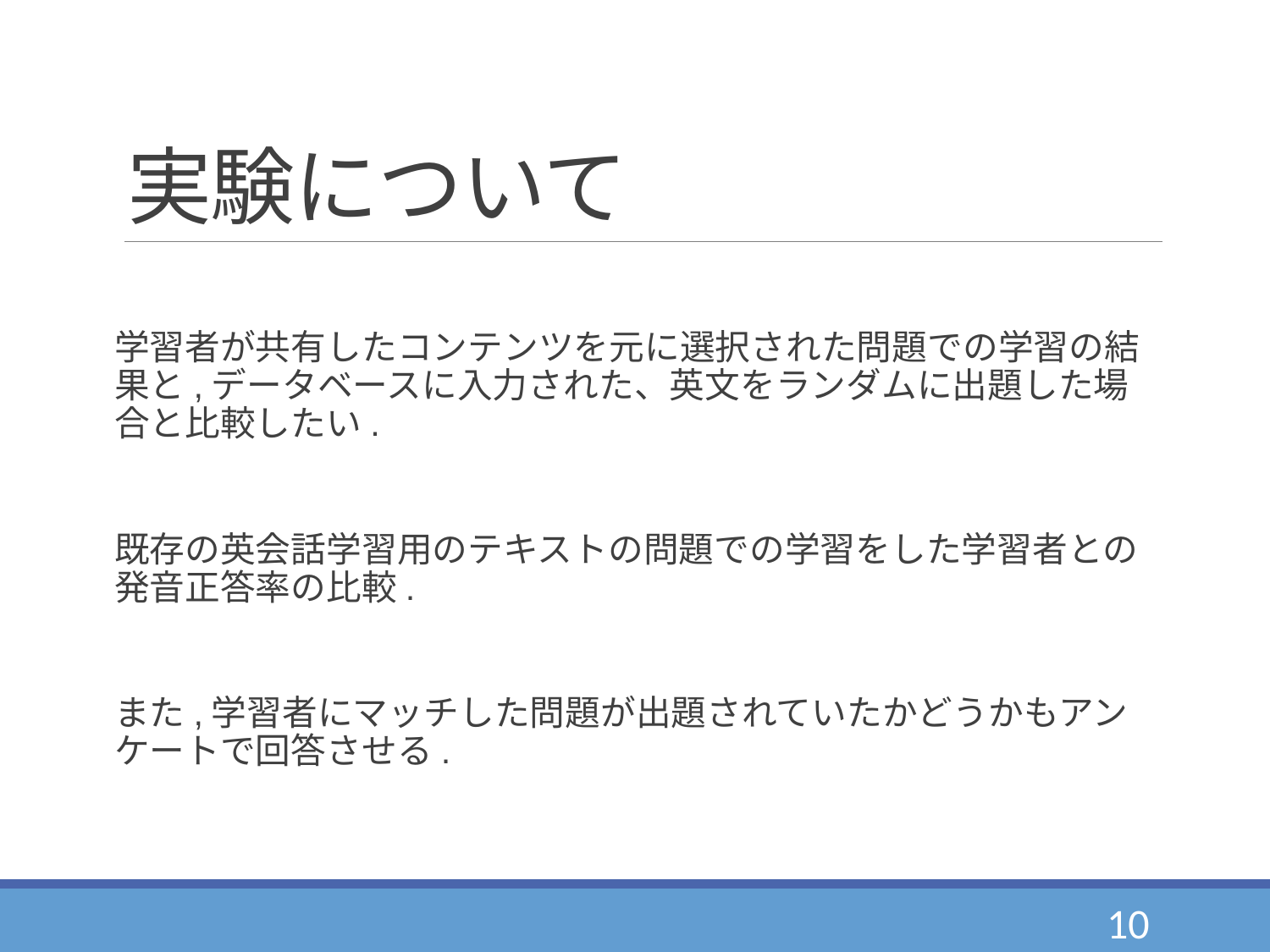

# 実験について

学習者が共有したコンテンツを元に選択された問題での学習の結果と,データベースに入力された、英文をランダムに出題した場合と比較したい.

既存の英会話学習用のテキストの問題での学習をした学習者との発音正答率の比較.

また,学習者にマッチした問題が出題されていたかどうかもアンケートで回答させる.
10